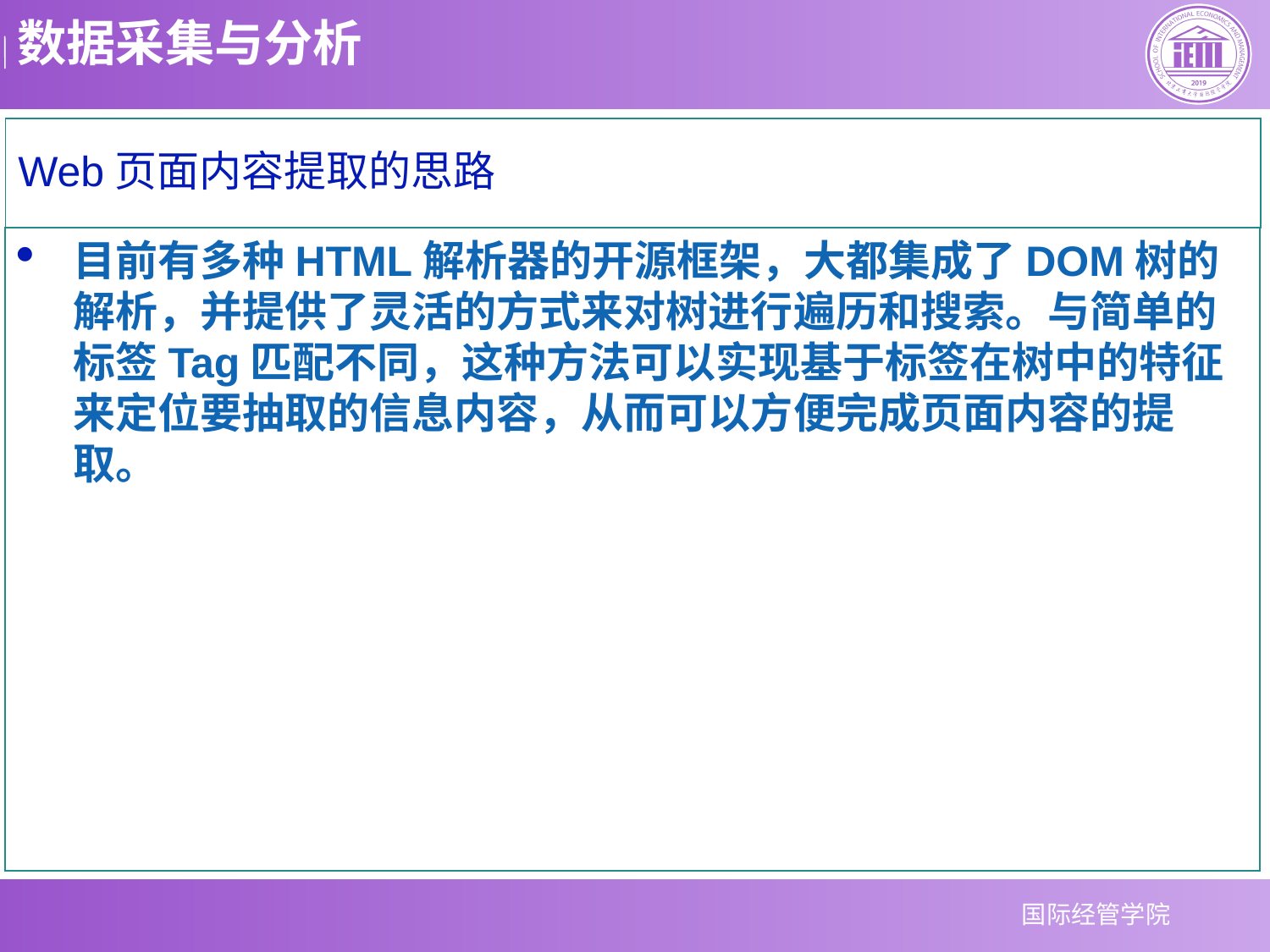

# Web页面内容提取的思路
目前有多种HTML解析器的开源框架，大都集成了DOM树的解析，并提供了灵活的方式来对树进行遍历和搜索。与简单的标签Tag匹配不同，这种方法可以实现基于标签在树中的特征来定位要抽取的信息内容，从而可以方便完成页面内容的提取。